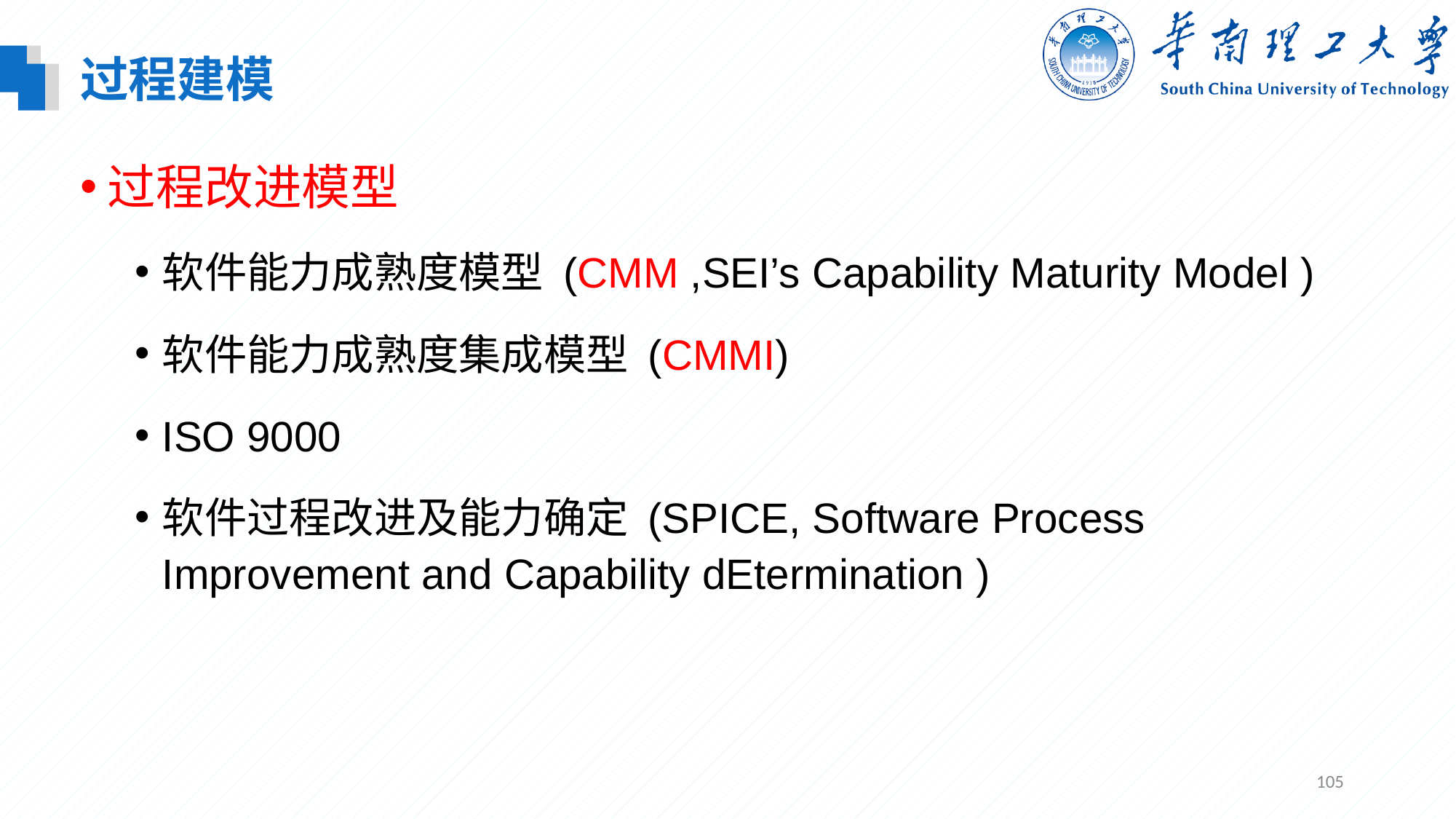

过程建模

过程改进模型
软件能力成熟度模型 (CMM ,SEI’s Capability Maturity Model )
软件能力成熟度集成模型 (CMMI)
ISO 9000
软件过程改进及能力确定 (SPICE, Software Process Improvement and Capability dEtermination )
105